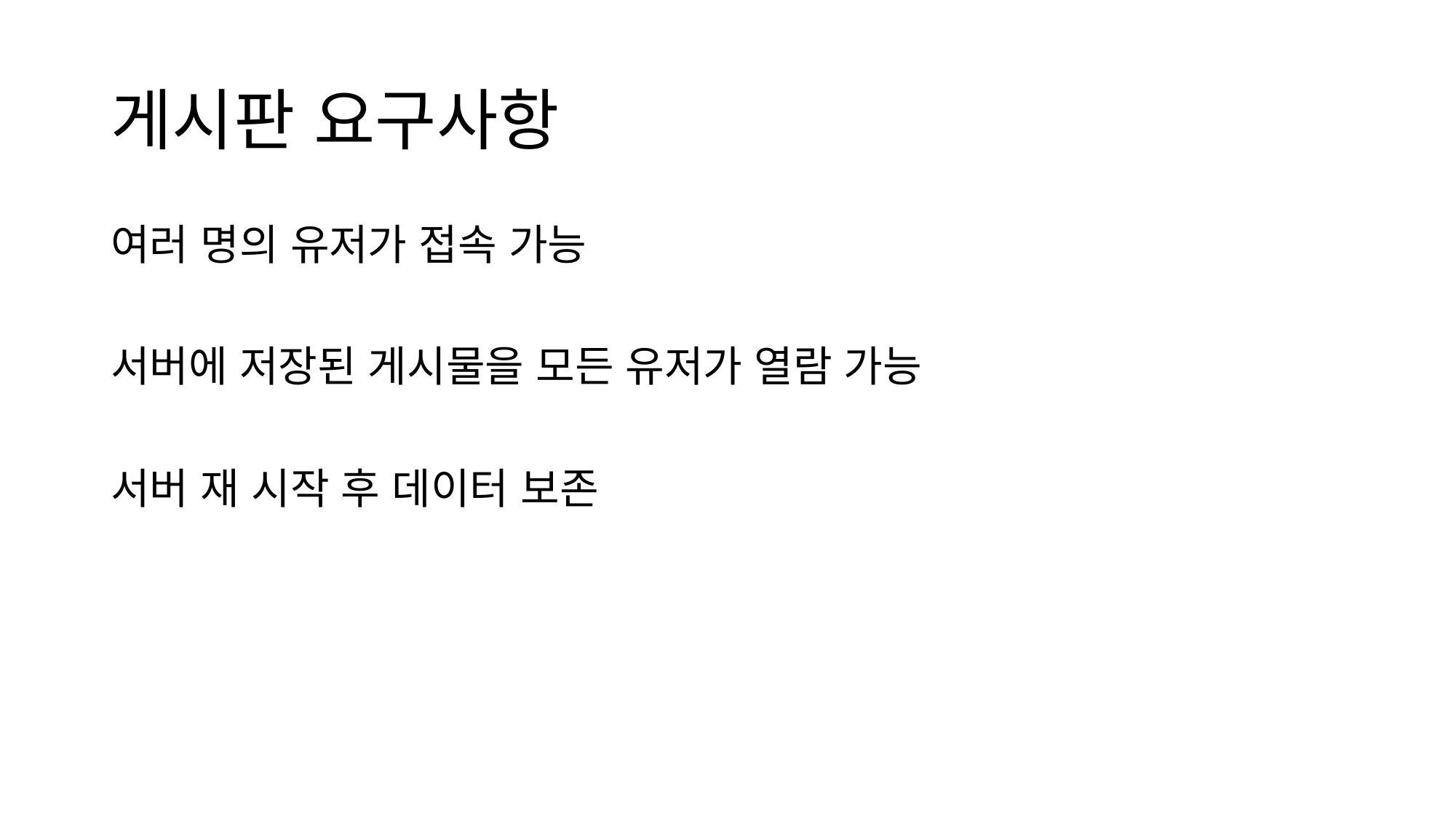

# 게시판 요구사항
여러 명의 유저가 접속 가능

서버에 저장된 게시물을 모든 유저가 열람 가능

서버 재 시작 후 데이터 보존